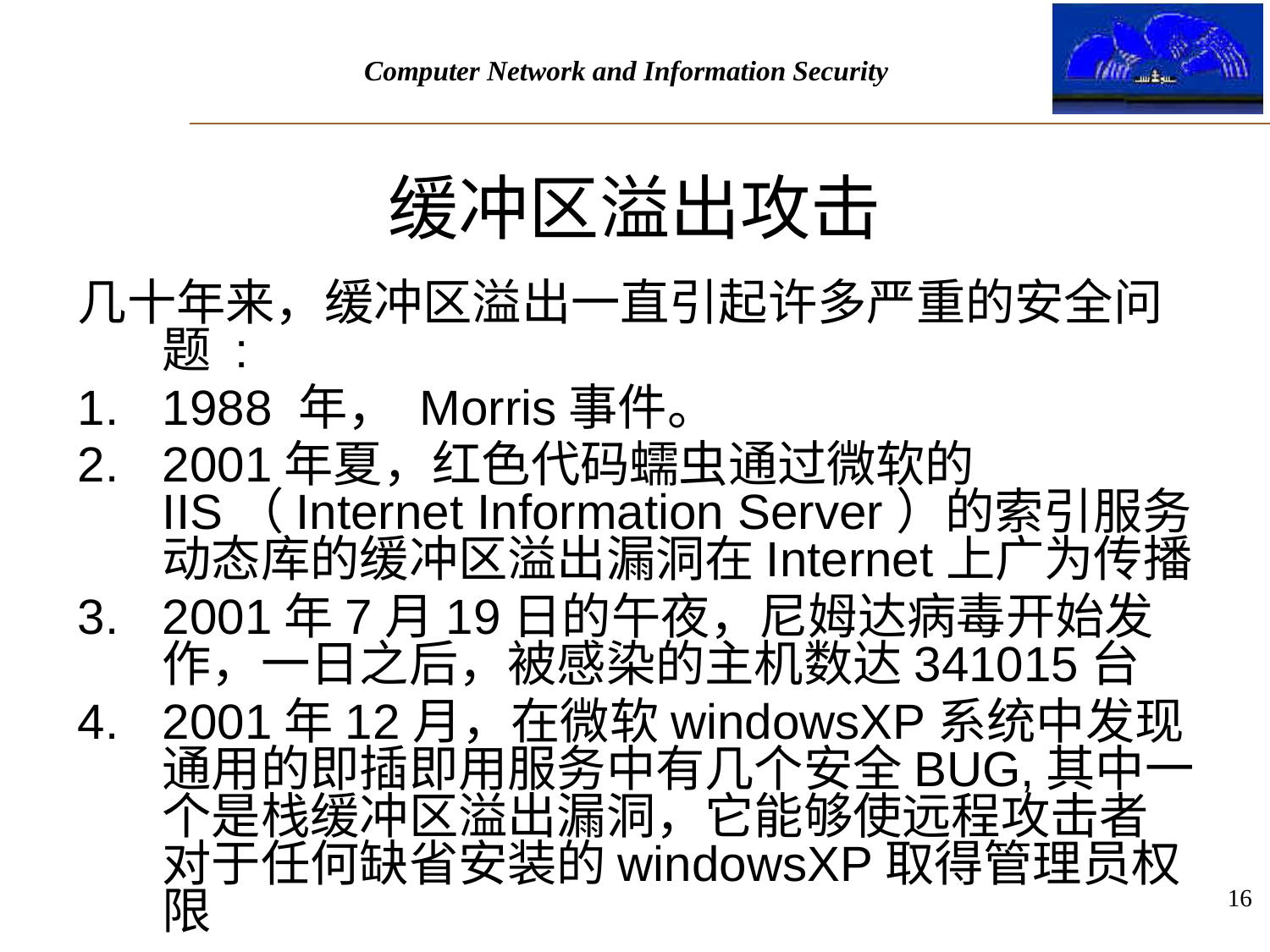

# 缓冲区溢出攻击
几十年来，缓冲区溢出一直引起许多严重的安全问题 :
1988 年， Morris事件。
2001年夏，红色代码蠕虫通过微软的IIS（Internet Information Server）的索引服务动态库的缓冲区溢出漏洞在Internet上广为传播
2001年7月19日的午夜，尼姆达病毒开始发作，一日之后，被感染的主机数达341015台
2001年12月，在微软windowsXP系统中发现通用的即插即用服务中有几个安全BUG,其中一个是栈缓冲区溢出漏洞，它能够使远程攻击者对于任何缺省安装的windowsXP取得管理员权限
16